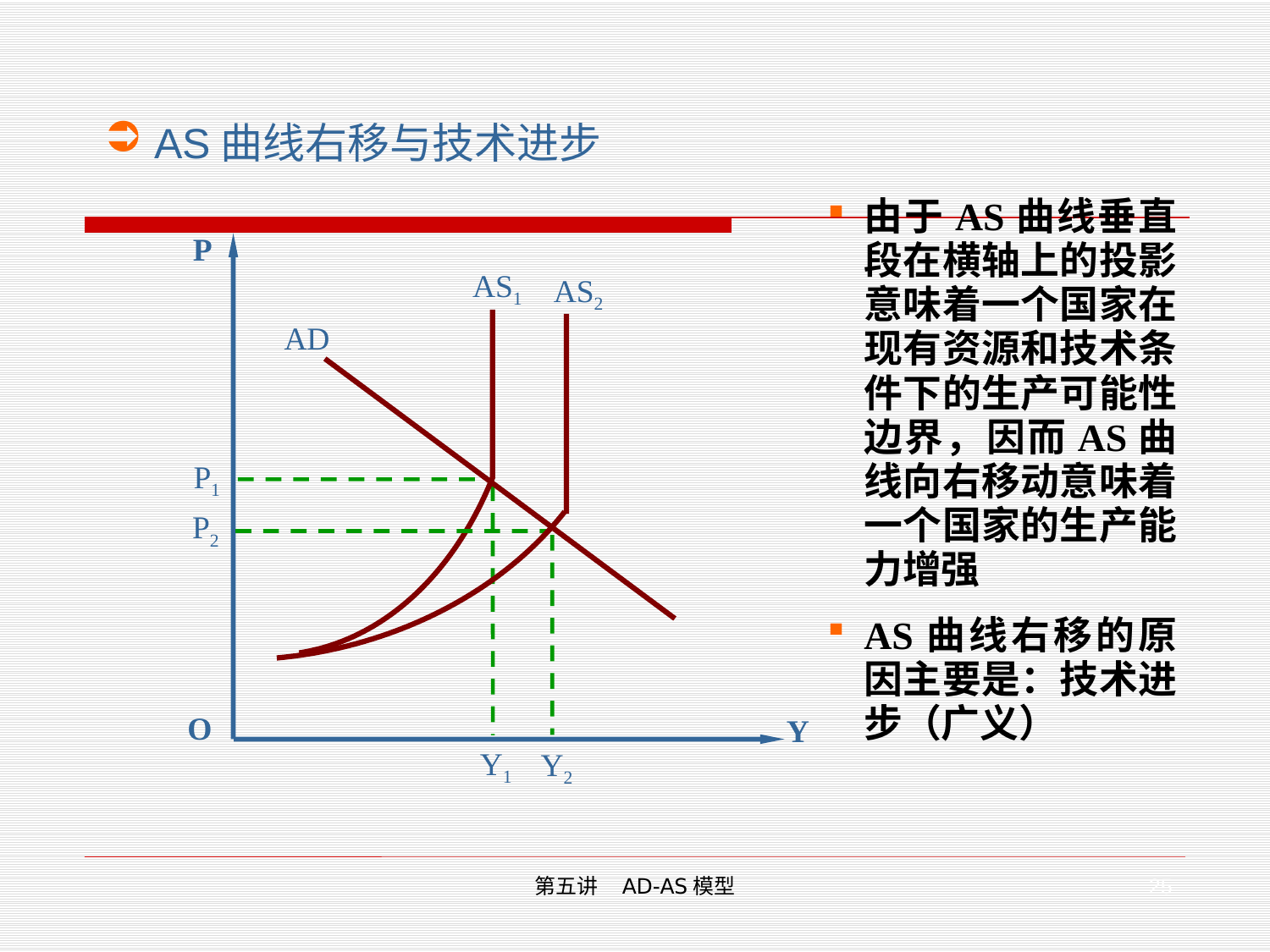

AS曲线右移与技术进步
由于AS曲线垂直段在横轴上的投影意味着一个国家在现有资源和技术条件下的生产可能性边界，因而AS曲线向右移动意味着一个国家的生产能力增强
AS曲线右移的原因主要是：技术进步（广义）
P

AS1
AS2

AD

P1

P2

O
Y

Y1
Y2
25
第五讲    AD-AS模型